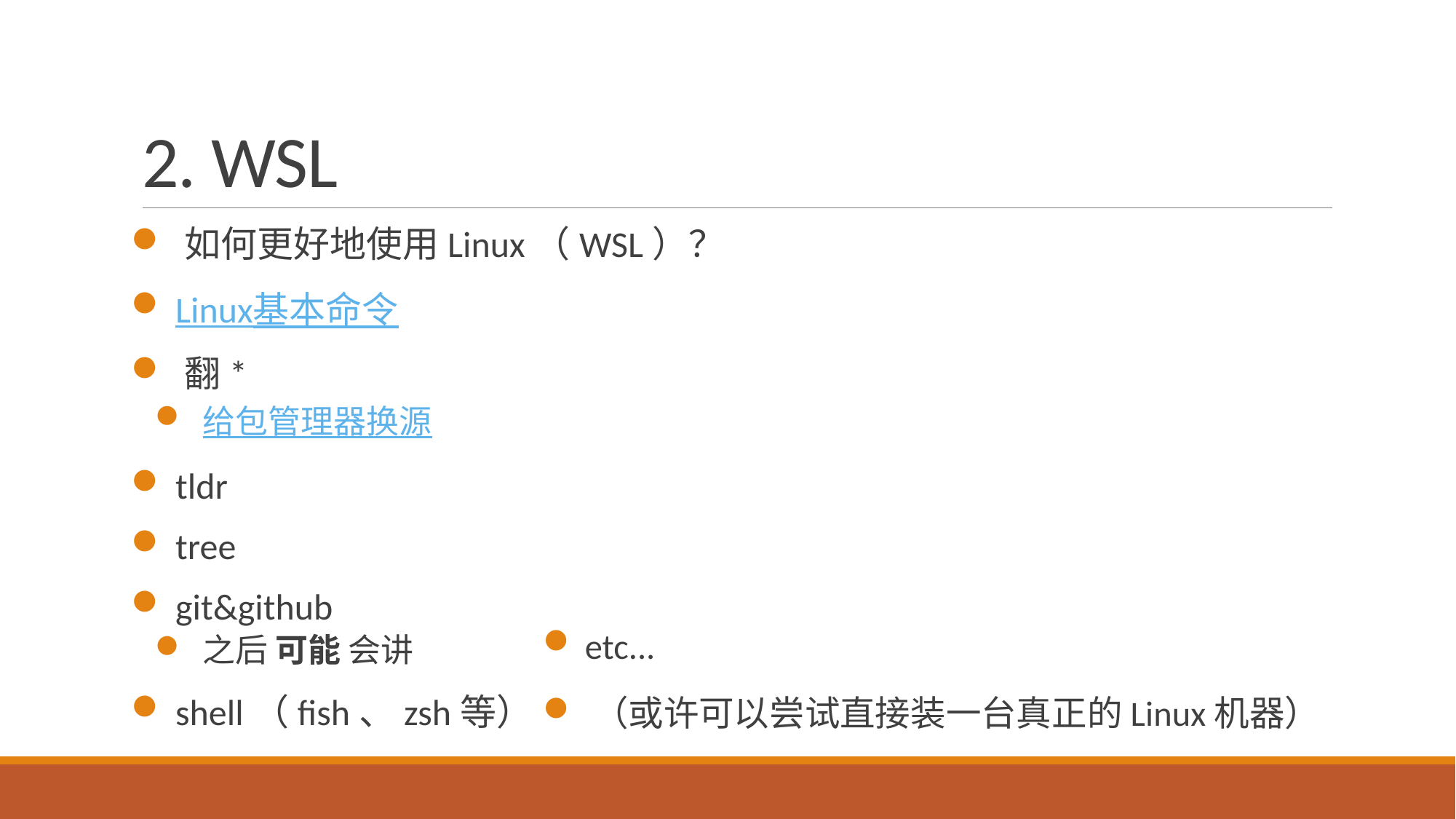

# 2. WSL
 如何更好地使用Linux（WSL）？
 Linux基本命令
 翻*
 给包管理器换源
 tldr
 tree
 git&github
 之后 可能 会讲
 shell（fish、zsh等）

 etc...
 （或许可以尝试直接装一台真正的Linux机器）